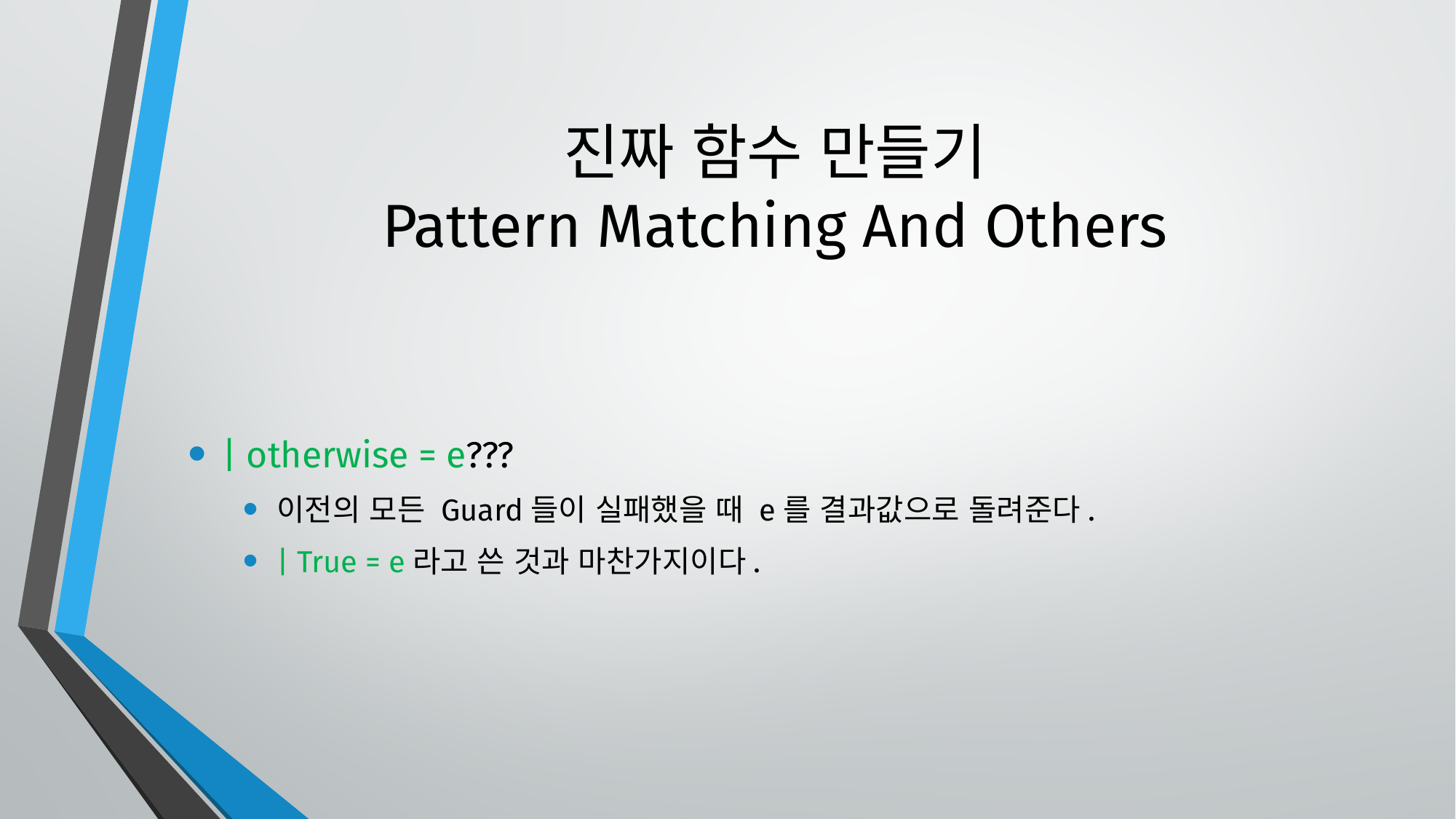

# 진짜 함수 만들기 Pattern Matching And Others
| otherwise = e???
이전의 모든 Guard들이 실패했을 때 e를 결과값으로 돌려준다.
| True = e라고 쓴 것과 마찬가지이다.